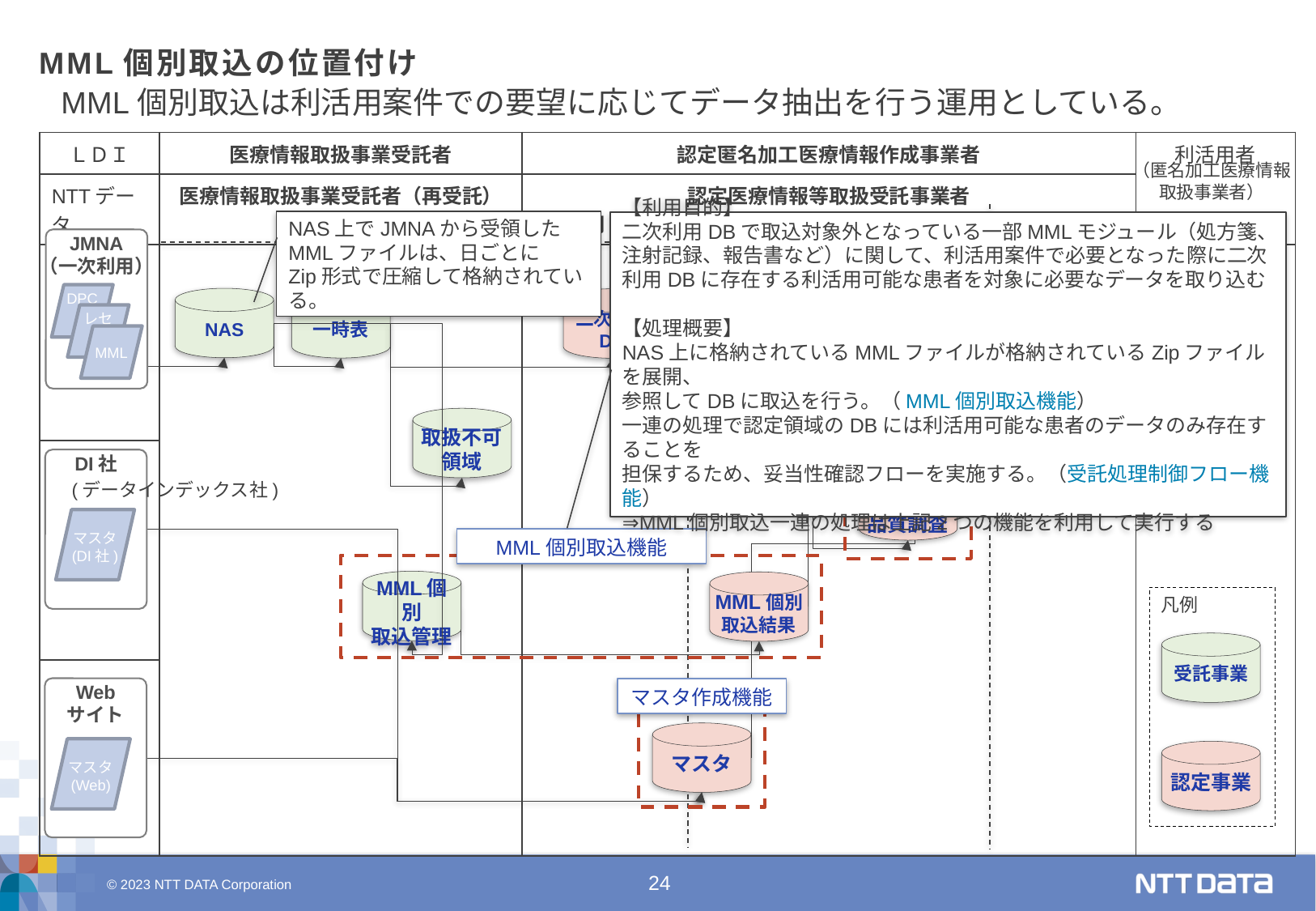

# MML個別取込の位置付け
MML個別取込は利活用案件での要望に応じてデータ抽出を行う運用としている。
| ＬＤＩ | 医療情報取扱事業受託者 | 認定匿名加工医療情報作成事業者 | 利活用者 |
| --- | --- | --- | --- |
| NTTデータ | 医療情報取扱事業受託者（再受託） | 認定医療情報等取扱受託事業者 |  |
|  |  |  |  |
|  |  |  |  |
|  |  |  |  |
（匿名加工医療情報
取扱事業者）
受託領域
二次利用DB領域
利活用領域
分析結果領域
NAS上でJMNAから受領した
MMLファイルは、日ごとに
Zip形式で圧縮して格納されている。
【利用目的】
二次利用DBで取込対象外となっている一部MMLモジュール（処方箋、注射記録、報告書など）に関して、利活用案件で必要となった際に二次利用DBに存在する利活用可能な患者を対象に必要なデータを取り込む

【処理概要】
NAS上に格納されているMMLファイルが格納されているZipファイルを展開、
参照してDBに取込を行う。（MML個別取込機能）
一連の処理で認定領域のDBには利活用可能な患者のデータのみ存在することを
担保するため、妥当性確認フローを実施する。（受託処理制御フロー機能）
⇒MML個別取込一連の処理は上記2つの機能を利用して実行する
JMNA
（一次利用）
DPC
レセ
MML
データマート作成機能
分析支援機能

NAS
分析
結果
一時表
分析・
集計
二次利用
DB
二次利用
DB(断面)
データマート
取扱不可
領域
データ品質調査機能
DI社
(データインデックス社)
マスタ
(DI社)

データ
品質調査
MML個別取込機能

MML個別
取込管理
MML個別取込結果
凡例
受託事業
認定事業
Web
サイト
マスタ
(Web)
マスタ作成機能

マスタ